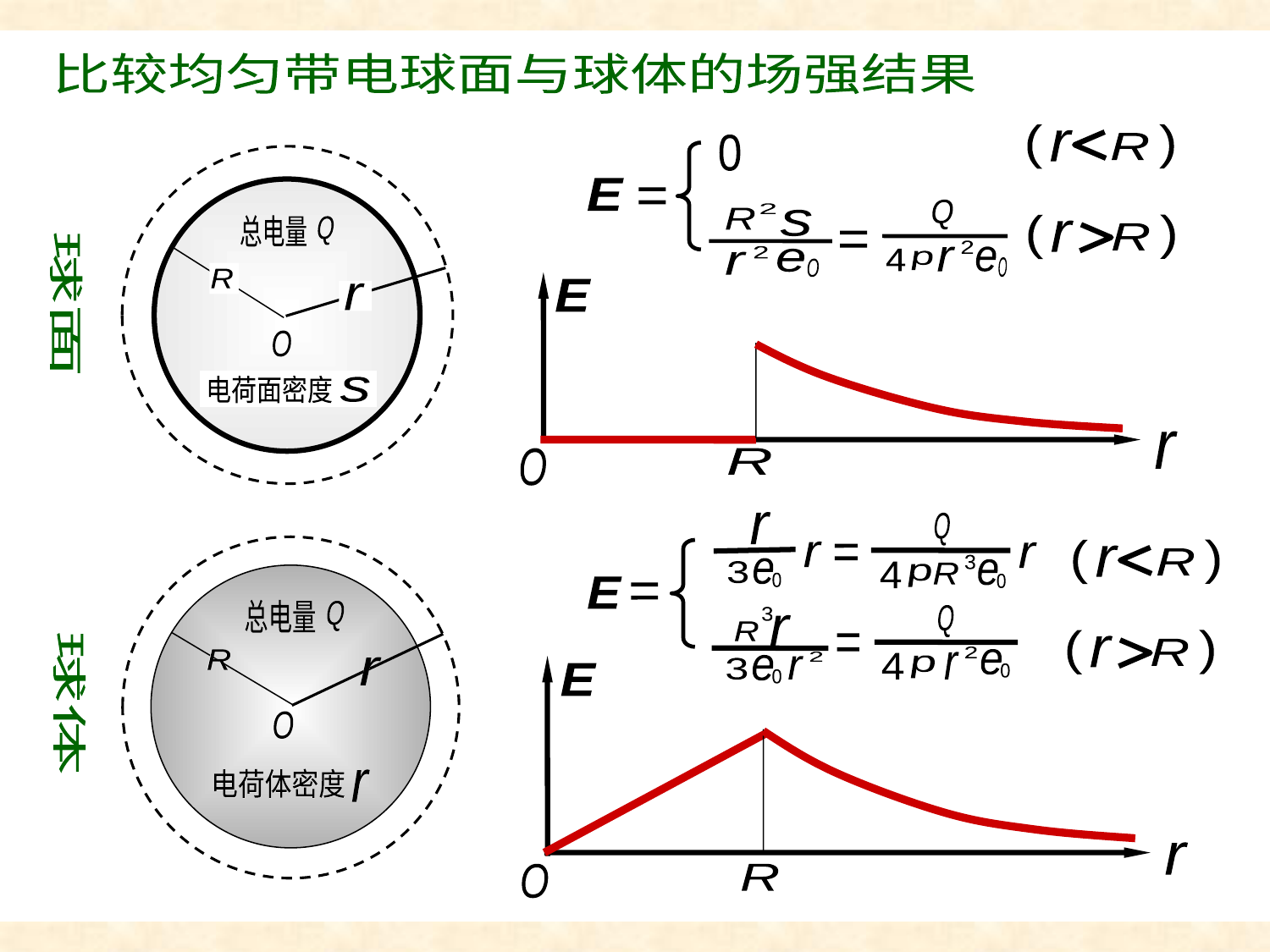

比较结果
比较均匀带电球面与球体的场强结果
)
(
r

R
0

总电量
总电量
Q
Q

R

r
O

电荷面密度
σ
E

Q

2
ε
O
r
4
π
2
R
σ

2
r
ε
O

)
(
r
R

E
球面

r

O
R
ρ
Q
r
r

3
ε
0
ε
0
3
4
R
π

Q
3
ρ
R

2
r

ε
0
2
r
4
ε
0
π
3

总电量
总电量
Q
Q

R
R
r
r
O
O
电荷体密度
ρ
电荷体密度
ρ
)
(
r

R
E

)
(
r
R

E
球体

r

O
R